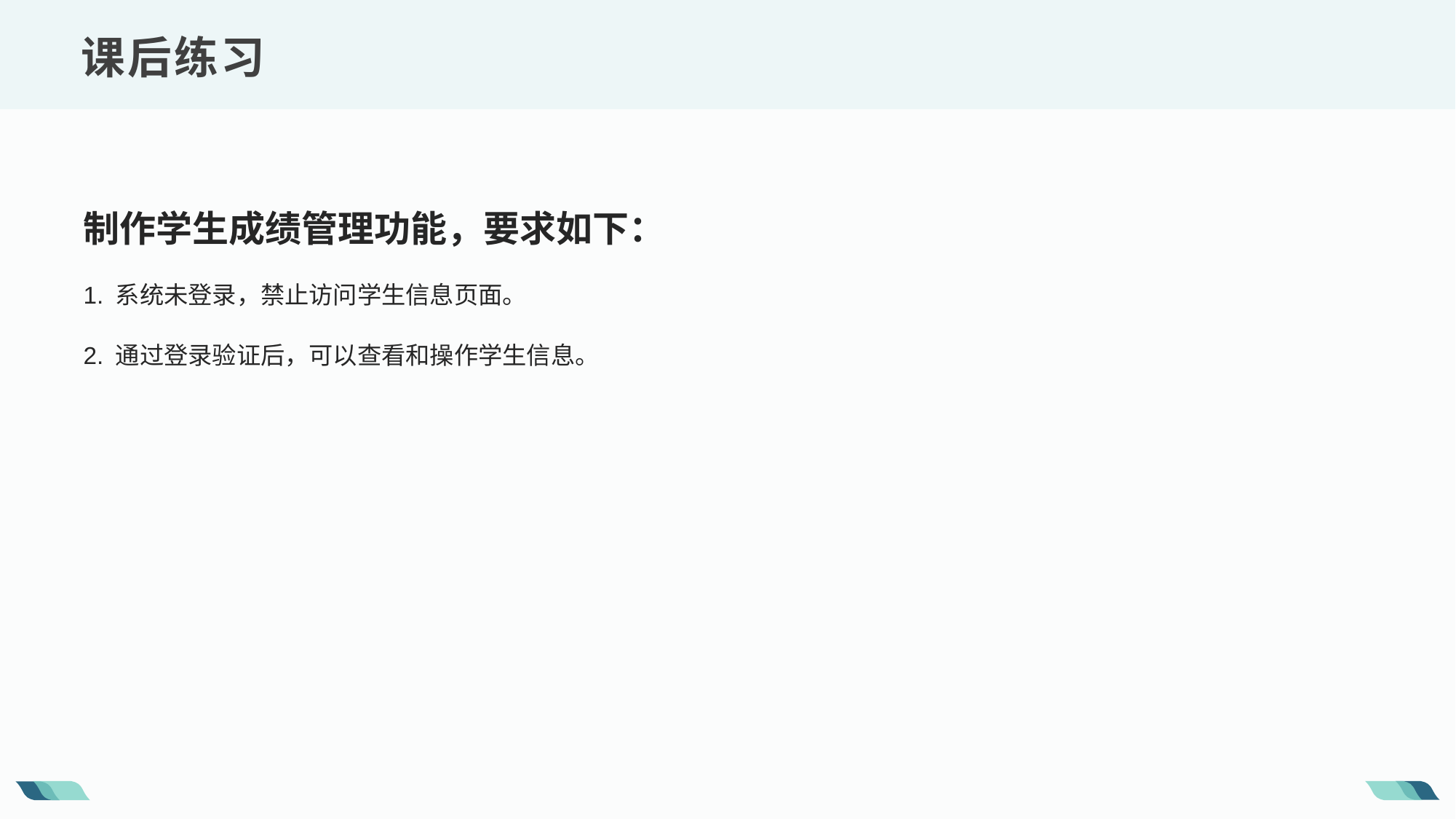

课后练习
制作学生成绩管理功能，要求如下：
1. 系统未登录，禁止访问学生信息页面。
2. 通过登录验证后，可以查看和操作学生信息。